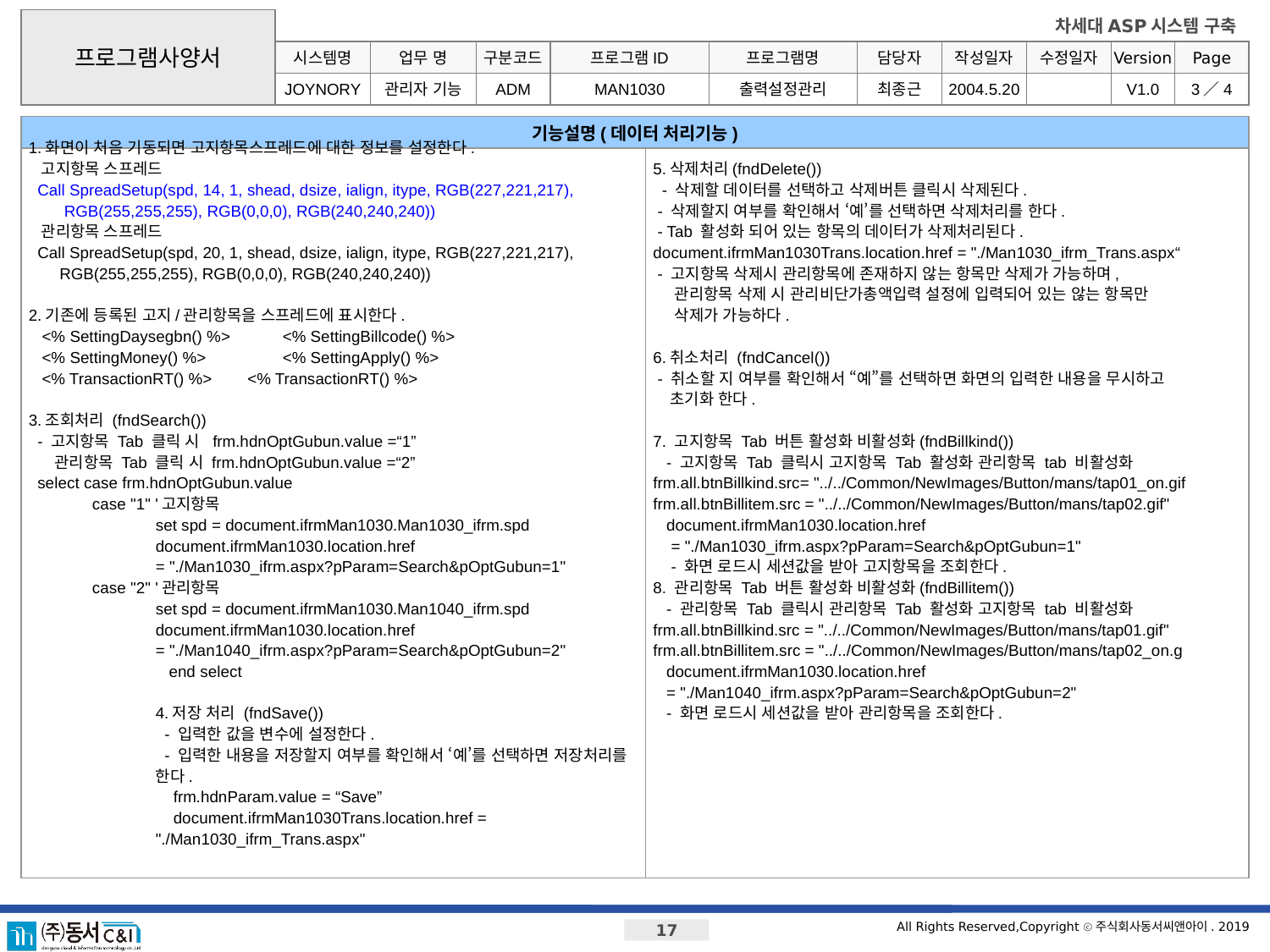

프로그램사양서
시스템명
업무 명
구분코드
프로그램ID
프로그램명
JOYNORY
관리자 기능
ADM
MAN1030
출력설정관리
최종근
2004.5.20

V1.0
3／4
기능설명(데이터 처리기능)
1.화면이 처음 기동되면 고지항목스프레드에 대한 정보를 설정한다.
  고지항목 스프레드
  Call SpreadSetup(spd, 14, 1, shead, dsize, ialign, itype, RGB(227,221,217),
        RGB(255,255,255), RGB(0,0,0), RGB(240,240,240))
  관리항목 스프레드
  Call SpreadSetup(spd, 20, 1, shead, dsize, ialign, itype, RGB(227,221,217),
       RGB(255,255,255), RGB(0,0,0), RGB(240,240,240))

2.기존에 등록된 고지/관리항목을 스프레드에 표시한다.
   <% SettingDaysegbn() %>     	<% SettingBillcode() %>
   <% SettingMoney() %> 	<% SettingApply() %>
   <% TransactionRT() %>        <% TransactionRT() %>

3.조회처리 (fndSearch())
  - 고지항목 Tab 클릭 시  frm.hdnOptGubun.value =“1”
     관리항목 Tab 클릭 시 frm.hdnOptGubun.value =“2”
  select case frm.hdnOptGubun.value
case "1" '고지항목
set spd = document.ifrmMan1030.Man1030_ifrm.spd document.ifrmMan1030.location.href
= "./Man1030_ifrm.aspx?pParam=Search&pOptGubun=1"
case "2" '관리항목
set spd = document.ifrmMan1030.Man1040_ifrm.spd
document.ifrmMan1030.location.href
= "./Man1040_ifrm.aspx?pParam=Search&pOptGubun=2"
   end select

4.저장 처리 (fndSave())
  - 입력한 값을 변수에 설정한다.
  - 입력한 내용을 저장할지 여부를 확인해서 ‘예’를 선택하면 저장처리를 한다.
    frm.hdnParam.value = “Save”
    document.ifrmMan1030Trans.location.href = "./Man1030_ifrm_Trans.aspx"

5.삭제처리(fndDelete())
  - 삭제할 데이터를 선택하고 삭제버튼 클릭시 삭제된다.
 - 삭제할지 여부를 확인해서 ‘예’를 선택하면 삭제처리를 한다.
 - Tab 활성화 되어 있는 항목의 데이터가 삭제처리된다.
document.ifrmMan1030Trans.location.href = "./Man1030_ifrm_Trans.aspx“
 - 고지항목 삭제시 관리항목에 존재하지 않는 항목만 삭제가 가능하며,
    관리항목 삭제 시 관리비단가총액입력 설정에 입력되어 있는 않는 항목만
    삭제가 가능하다.

6.취소처리 (fndCancel())
 - 취소할 지 여부를 확인해서 “예”를 선택하면 화면의 입력한 내용을 무시하고
   초기화 한다.

7. 고지항목 Tab 버튼 활성화 비활성화(fndBillkind())
   - 고지항목 Tab 클릭시 고지항목 Tab 활성화 관리항목 tab 비활성화
frm.all.btnBillkind.src= "../../Common/NewImages/Button/mans/tap01_on.gif      frm.all.btnBillitem.src = "../../Common/NewImages/Button/mans/tap02.gif"
   document.ifrmMan1030.location.href
    = "./Man1030_ifrm.aspx?pParam=Search&pOptGubun=1"
    - 화면 로드시 세션값을 받아 고지항목을 조회한다.
8. 관리항목 Tab 버튼 활성화 비활성화(fndBillitem())
   - 관리항목 Tab 클릭시 관리항목 Tab 활성화 고지항목 tab 비활성화
frm.all.btnBillkind.src = "../../Common/NewImages/Button/mans/tap01.gif" frm.all.btnBillitem.src = "../../Common/NewImages/Button/mans/tap02_on.g
   document.ifrmMan1030.location.href
   = "./Man1040_ifrm.aspx?pParam=Search&pOptGubun=2"
   - 화면 로드시 세션값을 받아 관리항목을 조회한다.